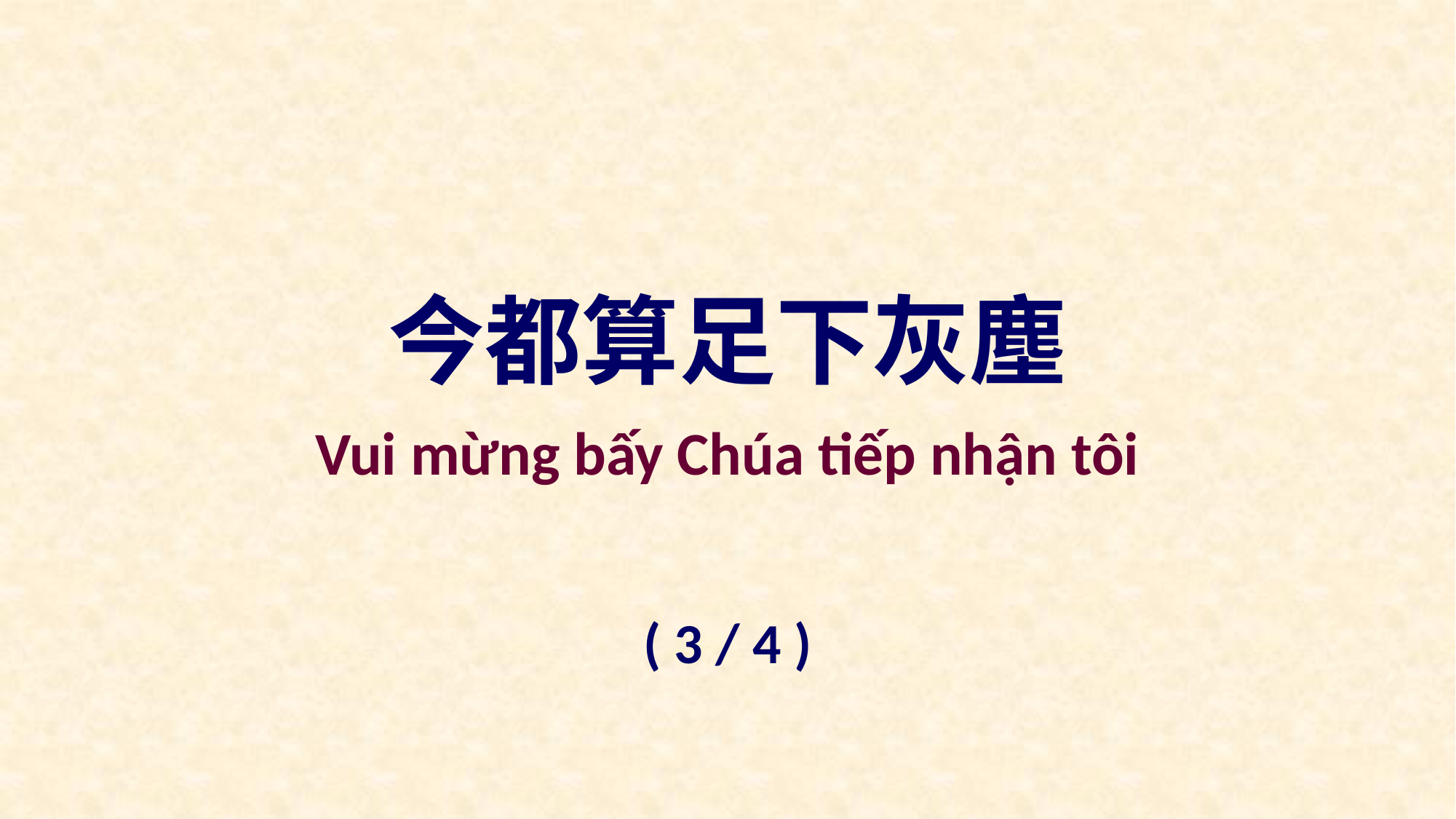

今都算足下灰塵
Vui mừng bấy Chúa tiếp nhận tôi
( 3 / 4 )